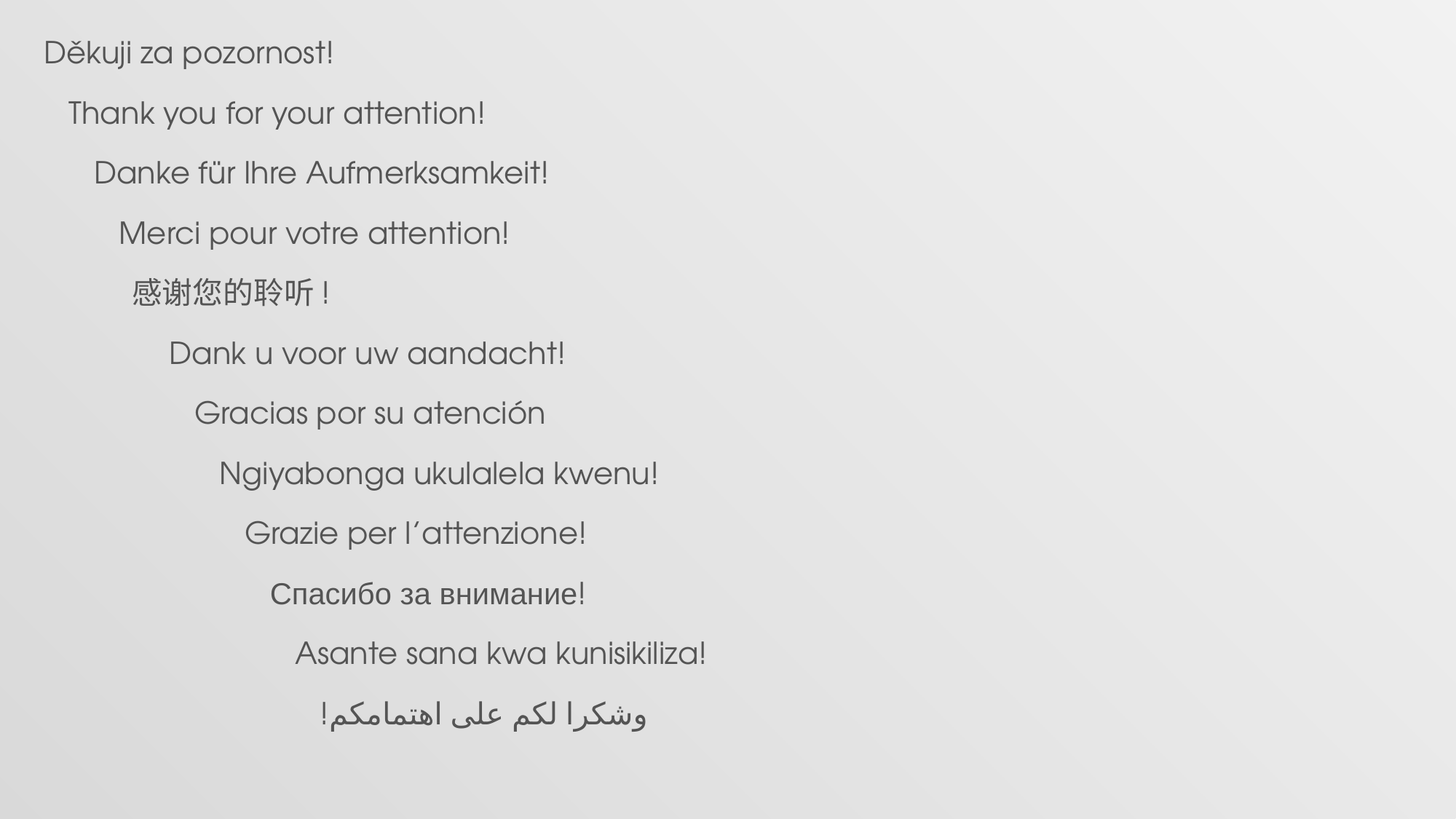

Děkuji za pozornost!
   Thank you for your attention!
      Danke für Ihre Aufmerksamkeit!
         Merci pour votre attention!
            感谢您的聆听!
               Dank u voor uw aandacht!
                  Gracias por su atención
                     Ngiyabonga ukulalela kwenu!
                        Grazie per l’attenzione!
                           Спасибо за внимание!
                              Asante sana kwa kunisikiliza!
                                 !وشكرا لكم على اهتمامكم